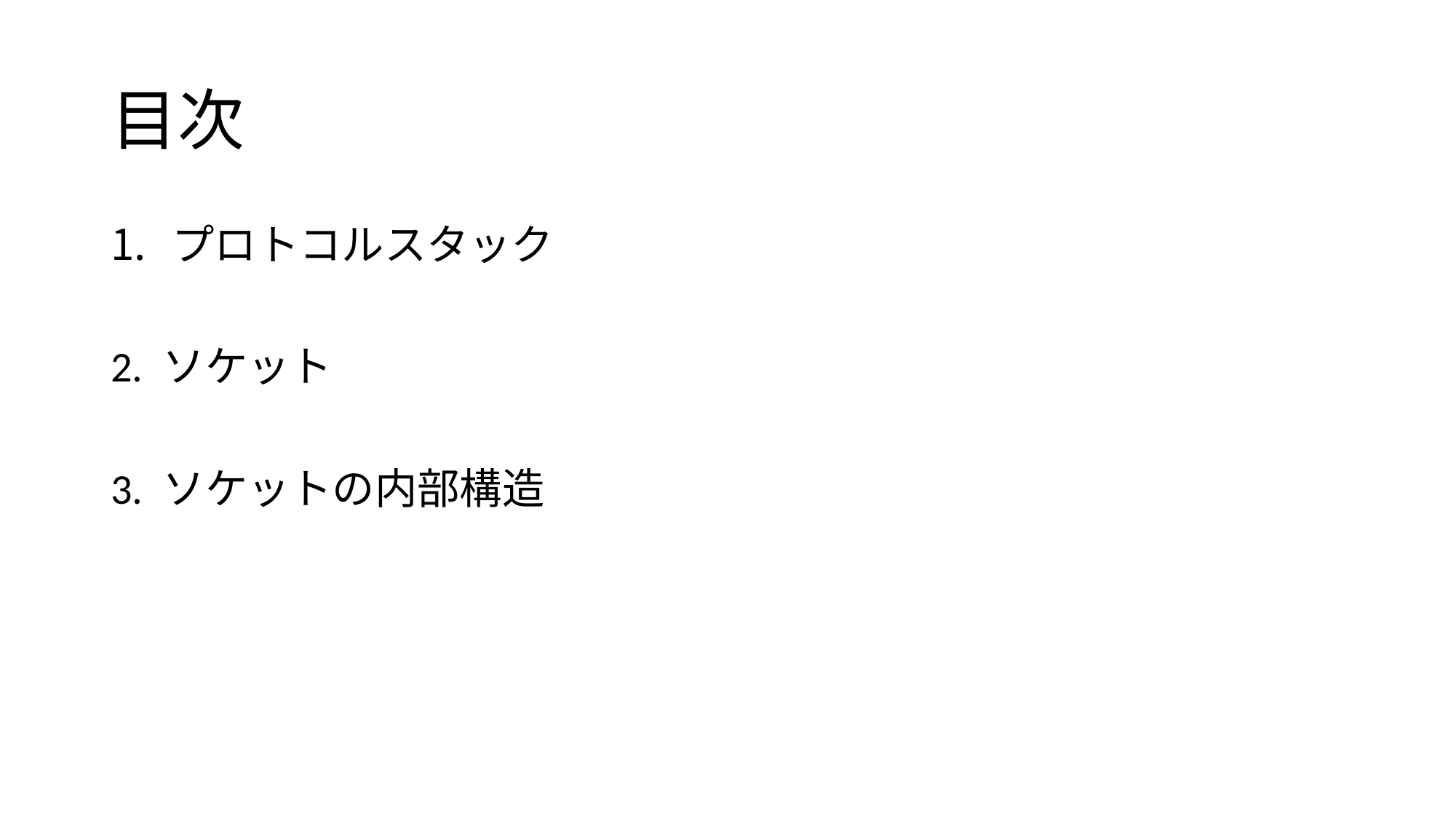

# 目次
プロトコルスタック

2. ソケット

3. ソケットの内部構造